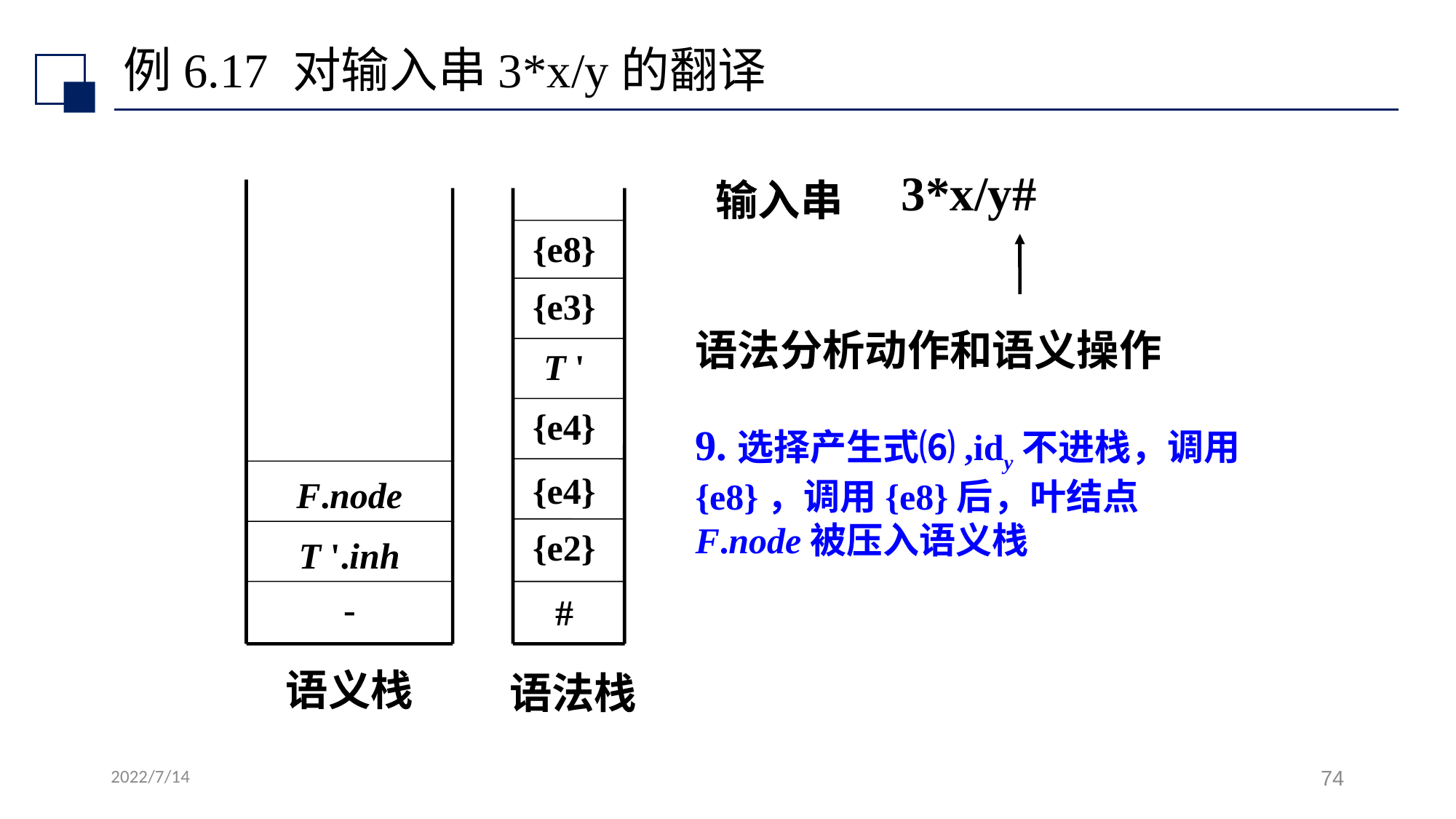

# 例6.17 对输入串3*x/y的翻译
3*x/y#
输入串

{e8}

{e3}

语法分析动作和语义操作
T '

{e4}

9.选择产生式⑹,idy不进栈，调用{e8}，调用{e8}后，叶结点F.node被压入语义栈

{e4}
F.node
{e2}

T '.inh
-

#

语义栈
语法栈
2022/7/14
74